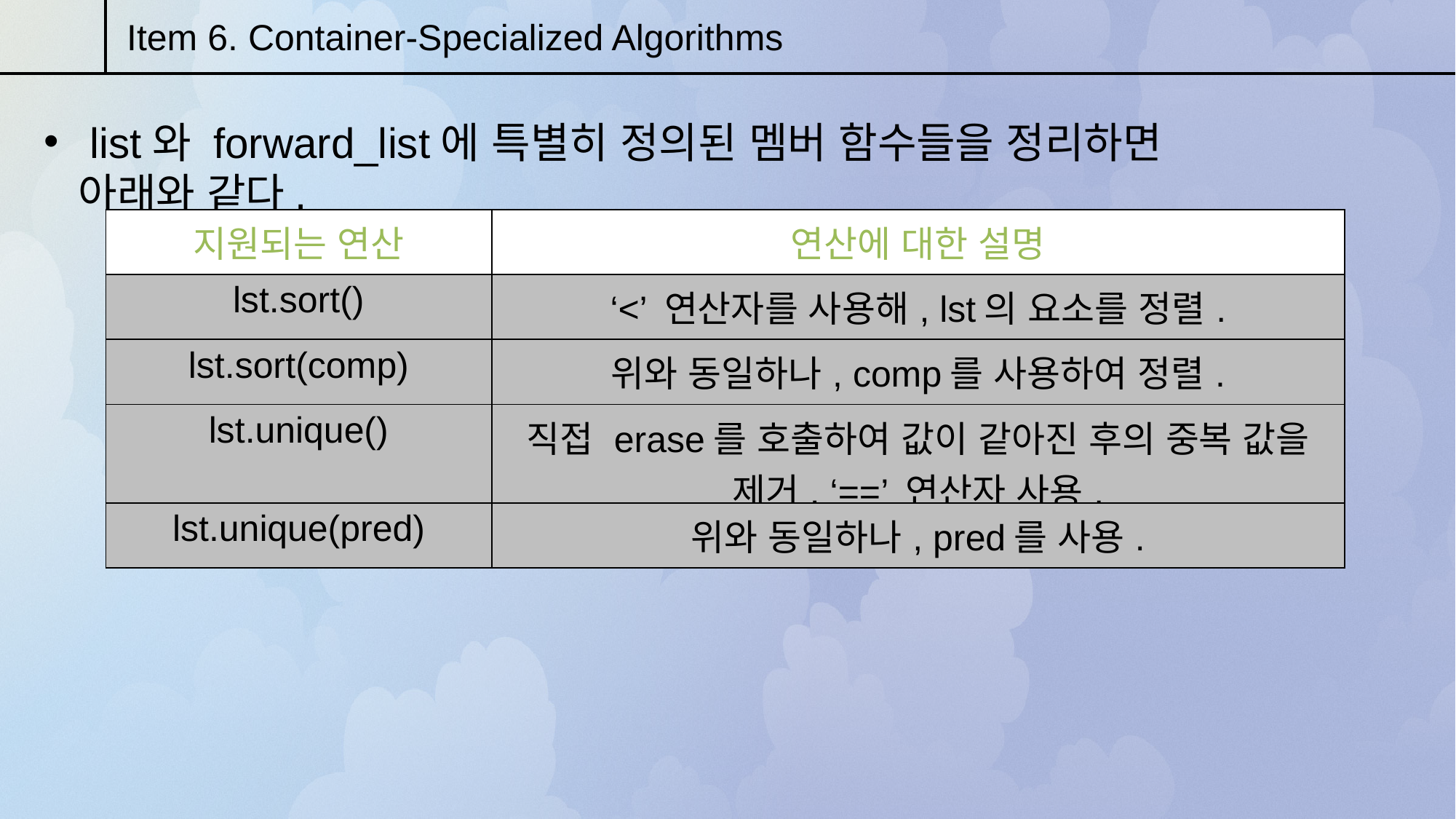

Item 6. Container-Specialized Algorithms
 list와 forward_list에 특별히 정의된 멤버 함수들을 정리하면 아래와 같다.
| 지원되는 연산 | 연산에 대한 설명 |
| --- | --- |
| lst.sort() | ‘<’ 연산자를 사용해, lst의 요소를 정렬. |
| lst.sort(comp) | 위와 동일하나, comp를 사용하여 정렬. |
| lst.unique() | 직접 erase를 호출하여 값이 같아진 후의 중복 값을 제거. ‘==’ 연산자 사용. |
| lst.unique(pred) | 위와 동일하나, pred를 사용. |